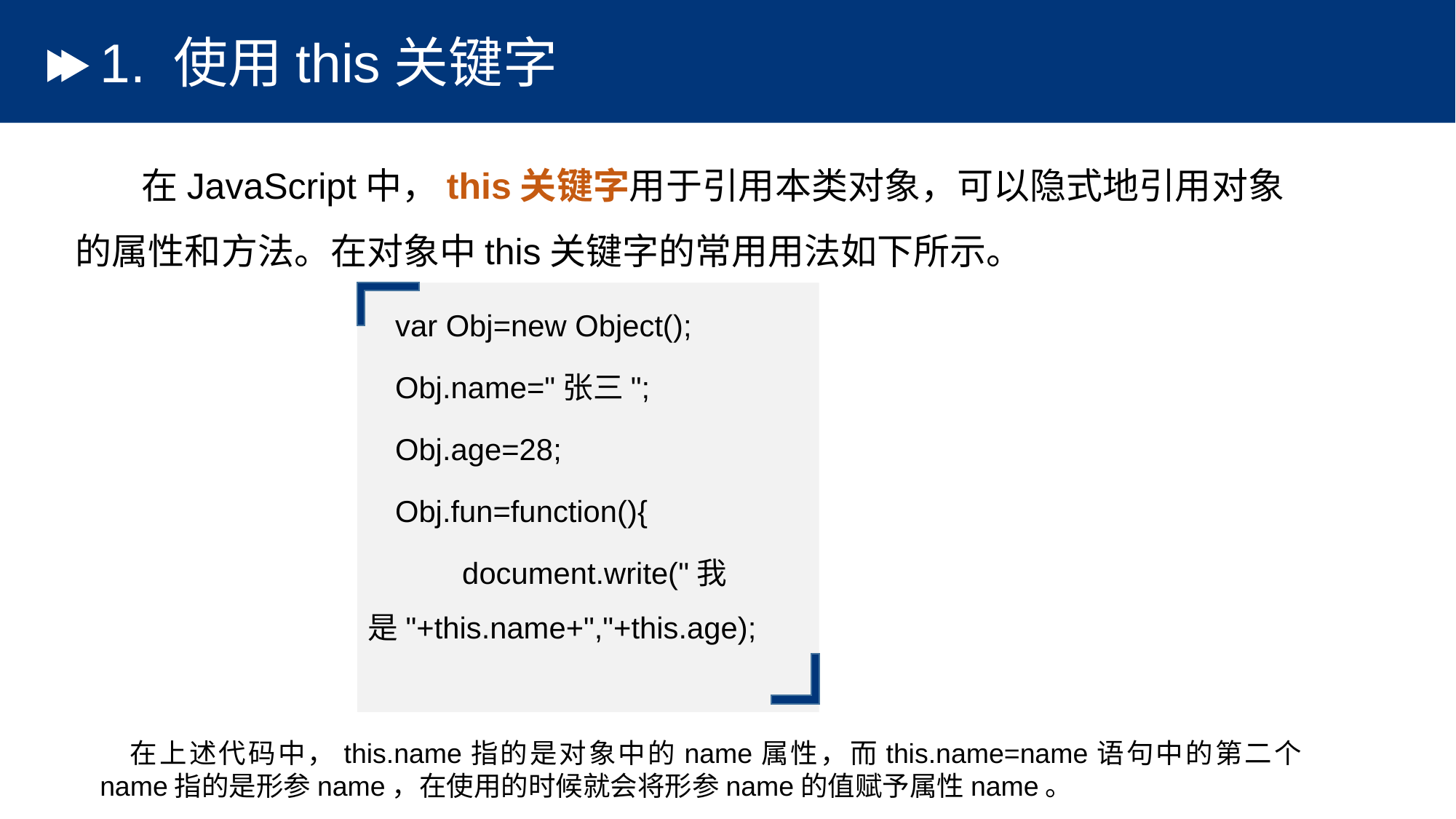

# 1. 使用this关键字
       在JavaScript中，this关键字用于引用本类对象，可以隐式地引用对象的属性和方法。在对象中this关键字的常用用法如下所示。

var Obj=new Object();
Obj.name="张三";
Obj.age=28;
Obj.fun=function(){
        document.write("我是"+this.name+","+this.age);

在上述代码中，this.name指的是对象中的name属性，而this.name=name语句中的第二个name指的是形参name，在使用的时候就会将形参name的值赋予属性name。